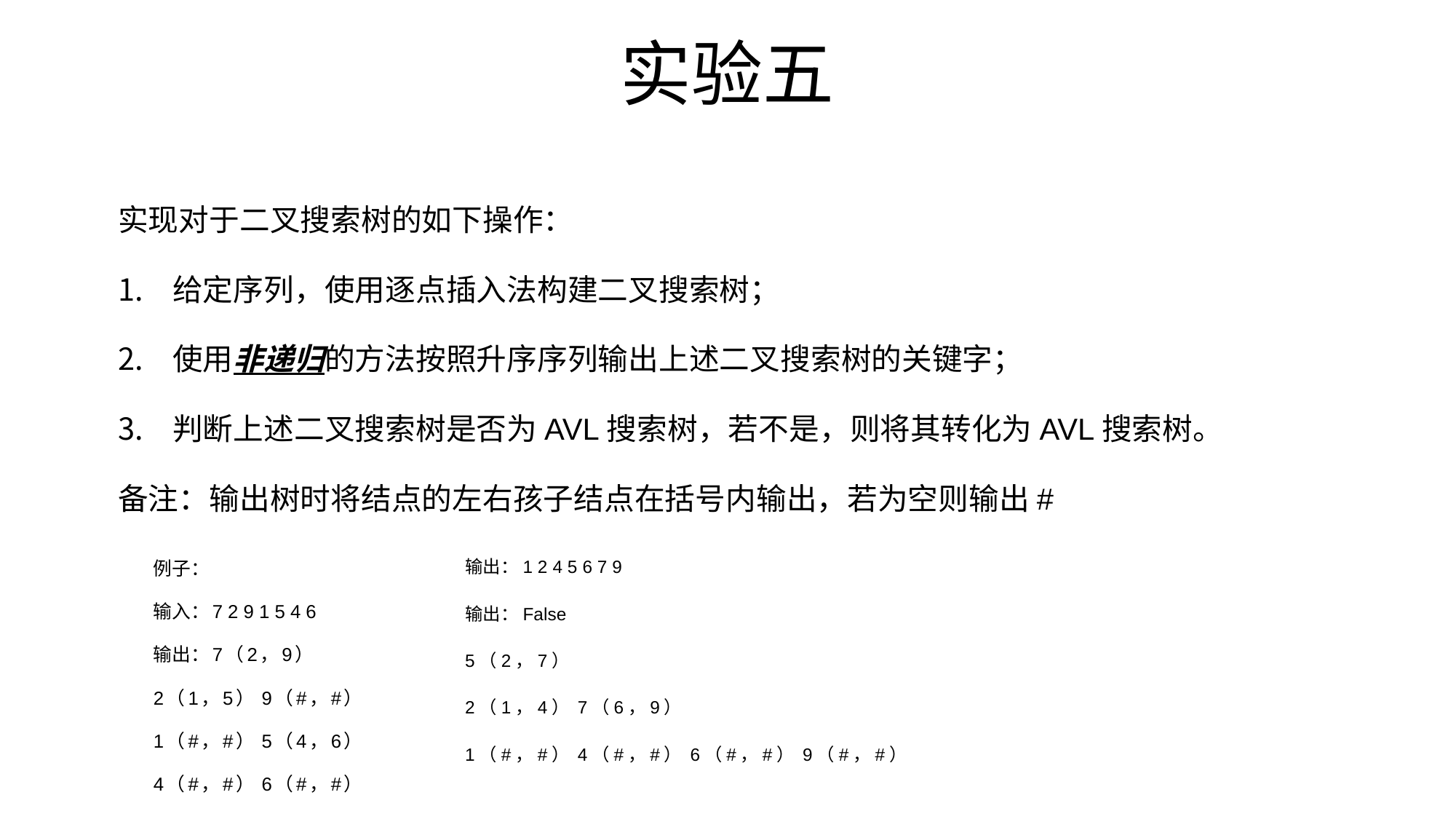

# 实验五
实现对于二叉搜索树的如下操作：
给定序列，使用逐点插入法构建二叉搜索树；
使用非递归的方法按照升序序列输出上述二叉搜索树的关键字；
判断上述二叉搜索树是否为AVL搜索树，若不是，则将其转化为AVL搜索树。
备注：输出树时将结点的左右孩子结点在括号内输出，若为空则输出#
例子：
输入：7 2 9 1 5 4 6
输出：7（2，9）
2（1，5） 9（#，#）
1（#，#） 5（4，6）
4（#，#） 6（#，#）
输出：1 2 4 5 6 7 9
输出：False
5（2，7）
2（1，4） 7（6，9）
1（#，#） 4（#，#） 6（#，#） 9（#，#）